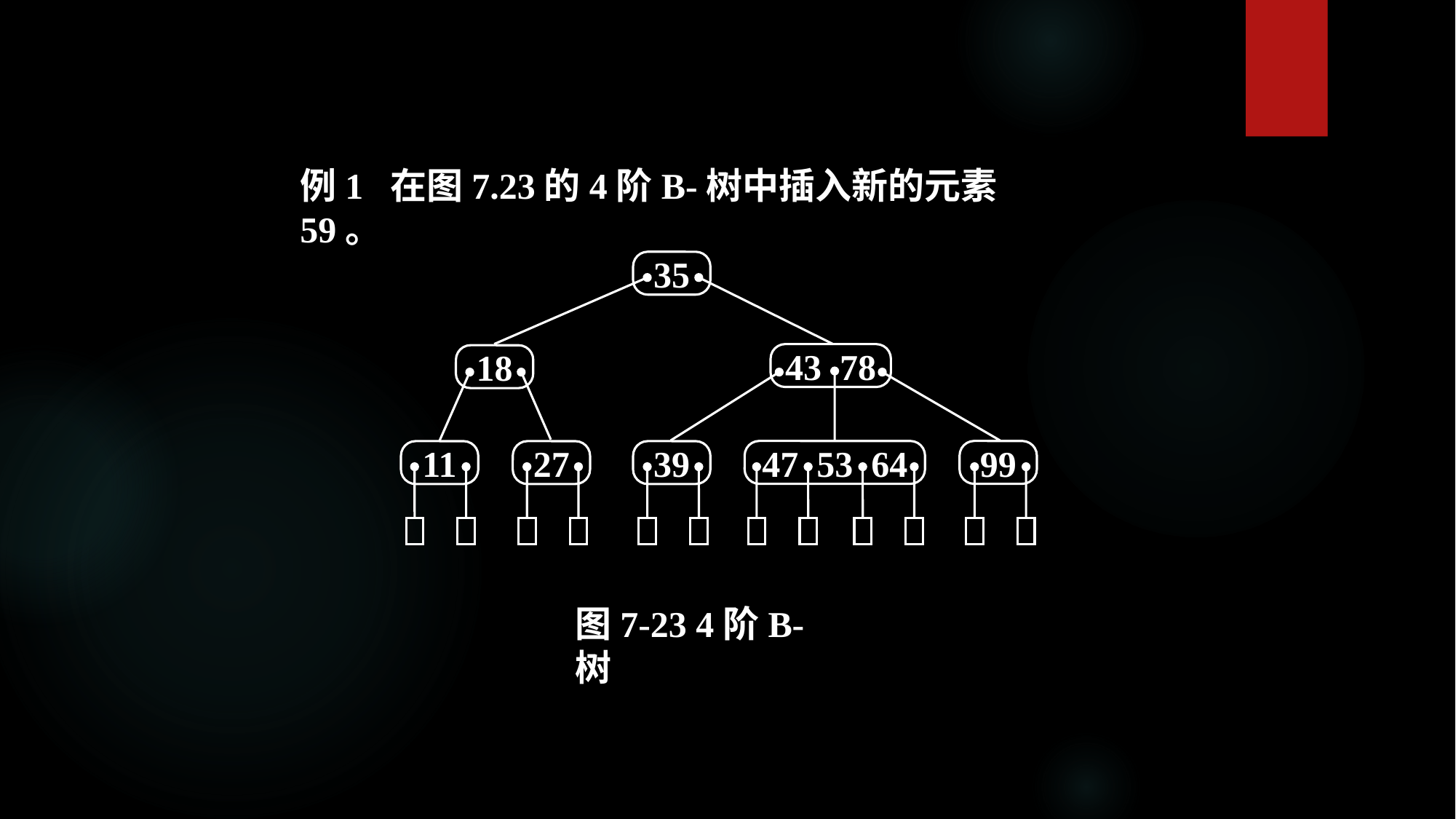

例1  在图7.23的4阶B-树中插入新的元素59。
35

43  78
18

47  53  64
99
11
27
39

图7-23 4阶B-树